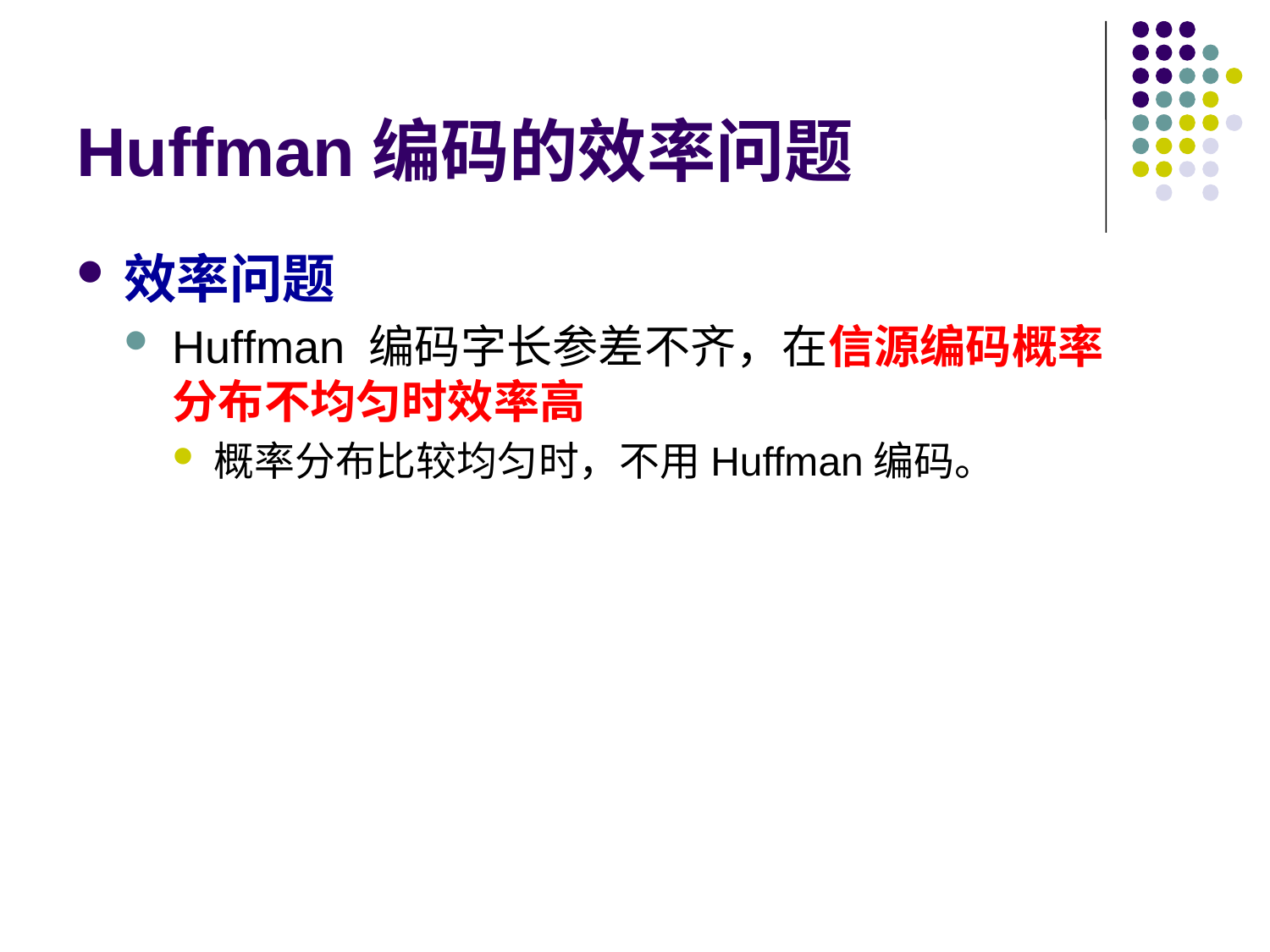

# Huffman编码的效率问题
效率问题
Huffman 编码字长参差不齐，在信源编码概率分布不均匀时效率高
概率分布比较均匀时，不用Huffman编码。